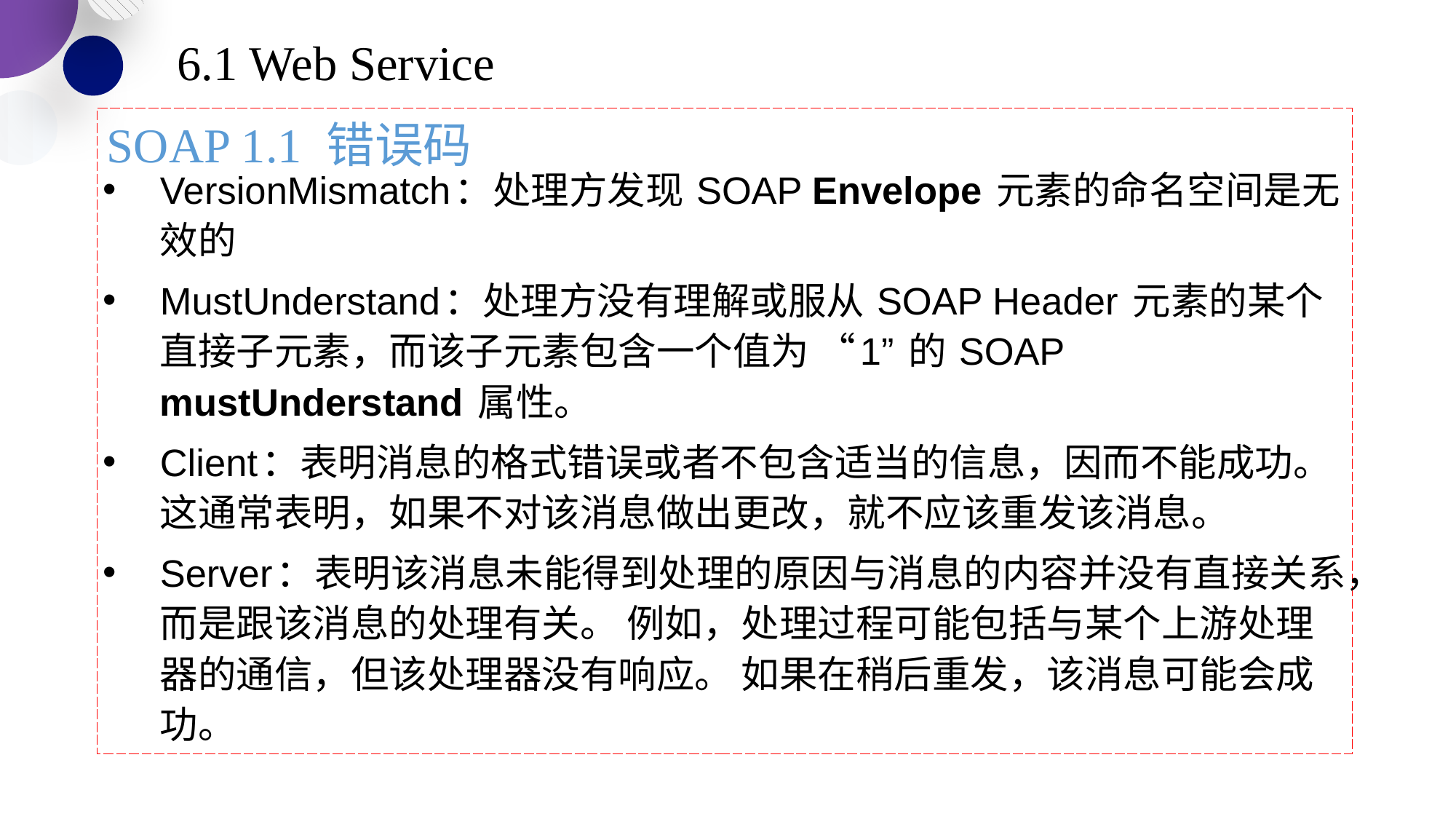

6.1 Web Service

VersionMismatch：处理方发现 SOAP Envelope 元素的命名空间是无效的
MustUnderstand：处理方没有理解或服从 SOAP Header 元素的某个直接子元素，而该子元素包含一个值为 “1” 的 SOAP mustUnderstand 属性。
Client：表明消息的格式错误或者不包含适当的信息，因而不能成功。 这通常表明，如果不对该消息做出更改，就不应该重发该消息。
Server：表明该消息未能得到处理的原因与消息的内容并没有直接关系，而是跟该消息的处理有关。 例如，处理过程可能包括与某个上游处理器的通信，但该处理器没有响应。 如果在稍后重发，该消息可能会成功。
# SOAP 1.1 错误码